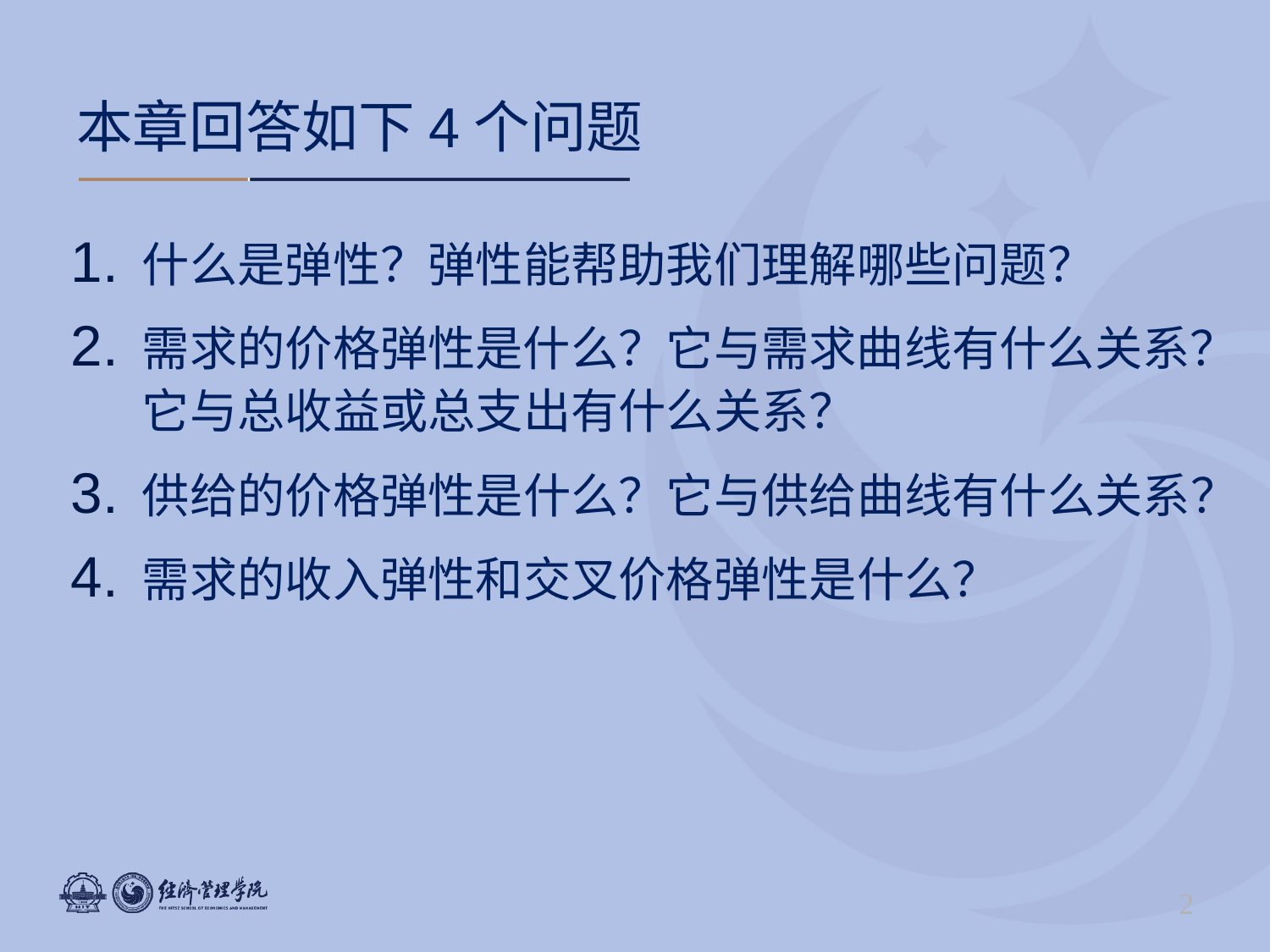

# 本章回答如下4个问题
什么是弹性？弹性能帮助我们理解哪些问题？
需求的价格弹性是什么？它与需求曲线有什么关系？它与总收益或总支出有什么关系？
供给的价格弹性是什么？它与供给曲线有什么关系？
需求的收入弹性和交叉价格弹性是什么？